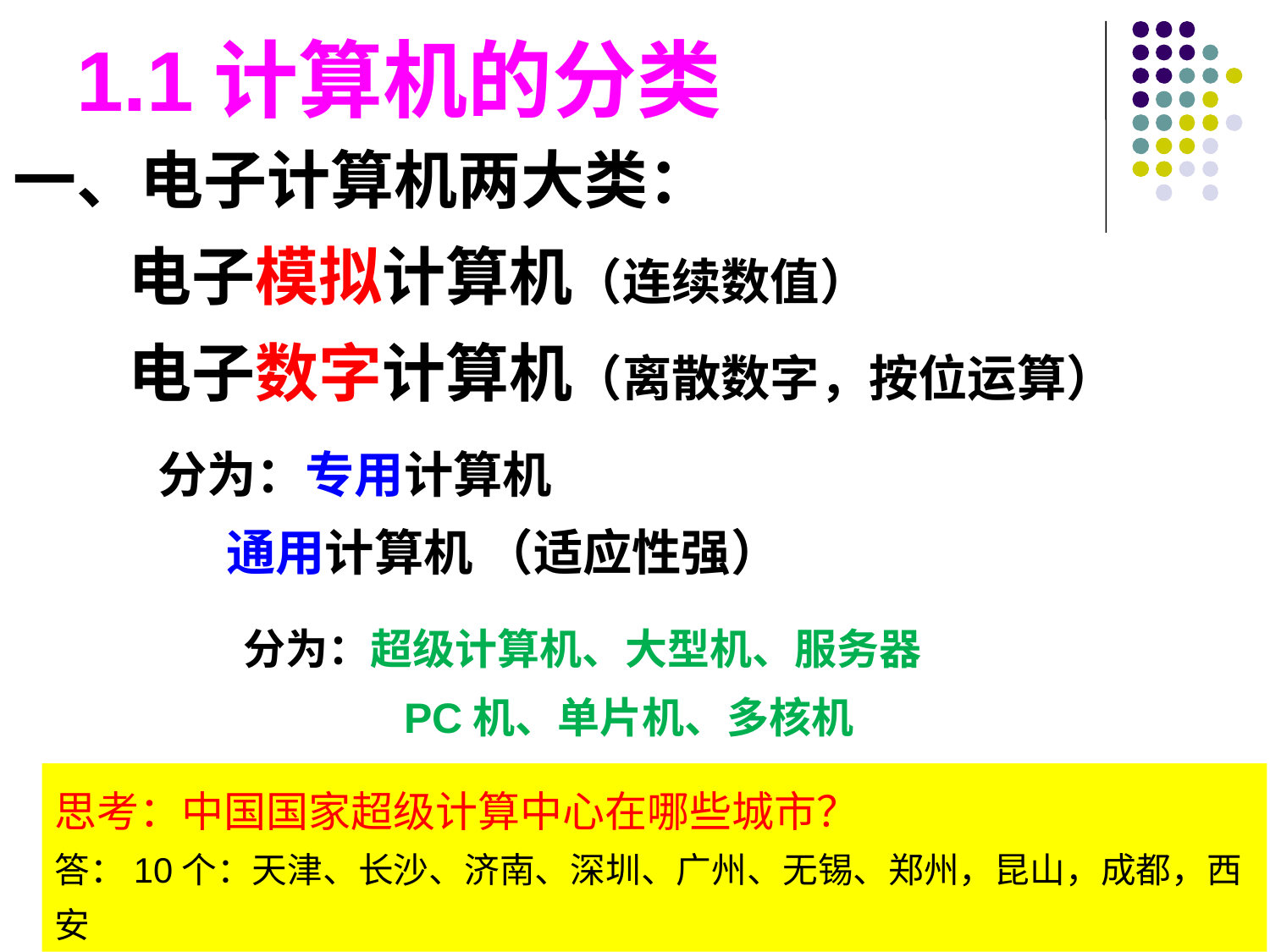

1.1计算机的分类
一、电子计算机两大类：
       电子模拟计算机（连续数值）
       电子数字计算机（离散数字，按位运算）
         分为：专用计算机
                  通用计算机 （适应性强）
               分为：超级计算机、大型机、服务器
                                 PC机、单片机、多核机
思考：中国国家超级计算中心在哪些城市？
答：10个：天津、长沙、济南、深圳、广州、无锡、郑州，昆山，成都，西安
#
2